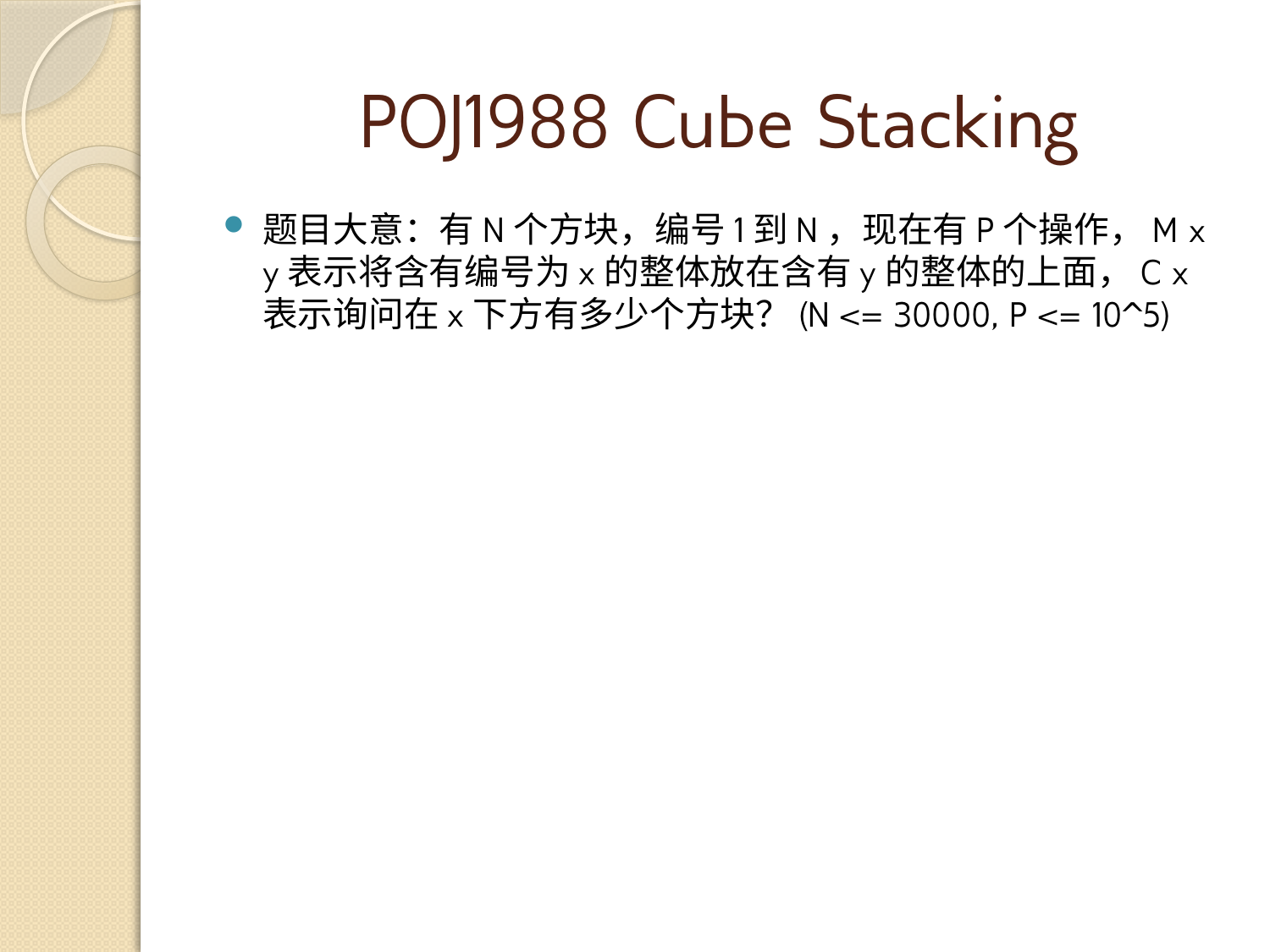

# POJ1988 Cube Stacking
题目大意：有N个方块，编号1到N，现在有P个操作，M x y表示将含有编号为x的整体放在含有y的整体的上面，C x 表示询问在x下方有多少个方块？(N <= 30000, P <= 10^5)